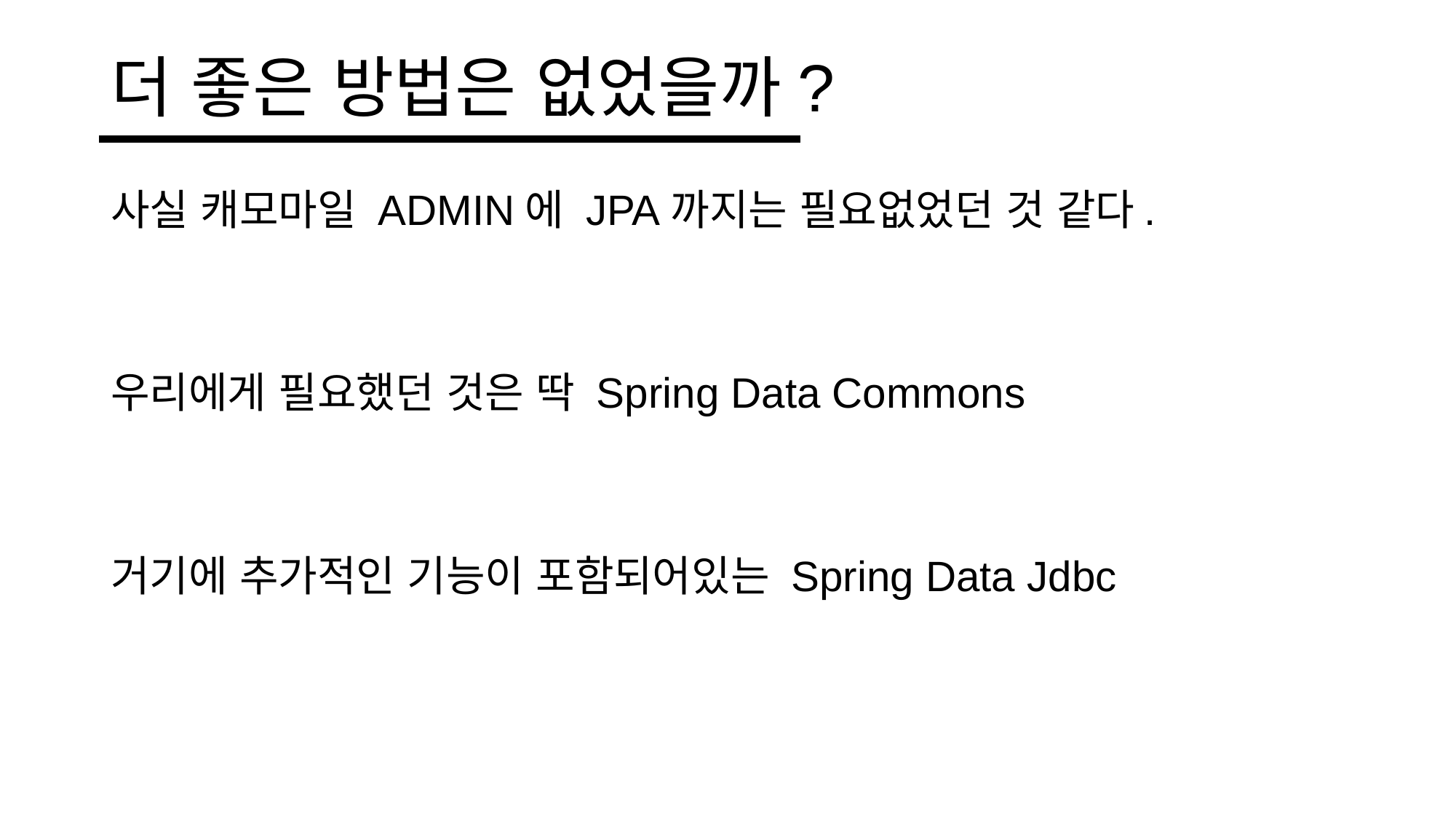

# 더 좋은 방법은 없었을까?

사실 캐모마일 ADMIN에 JPA까지는 필요없었던 것 같다.

우리에게 필요했던 것은 딱 Spring Data Commons

거기에 추가적인 기능이 포함되어있는 Spring Data Jdbc